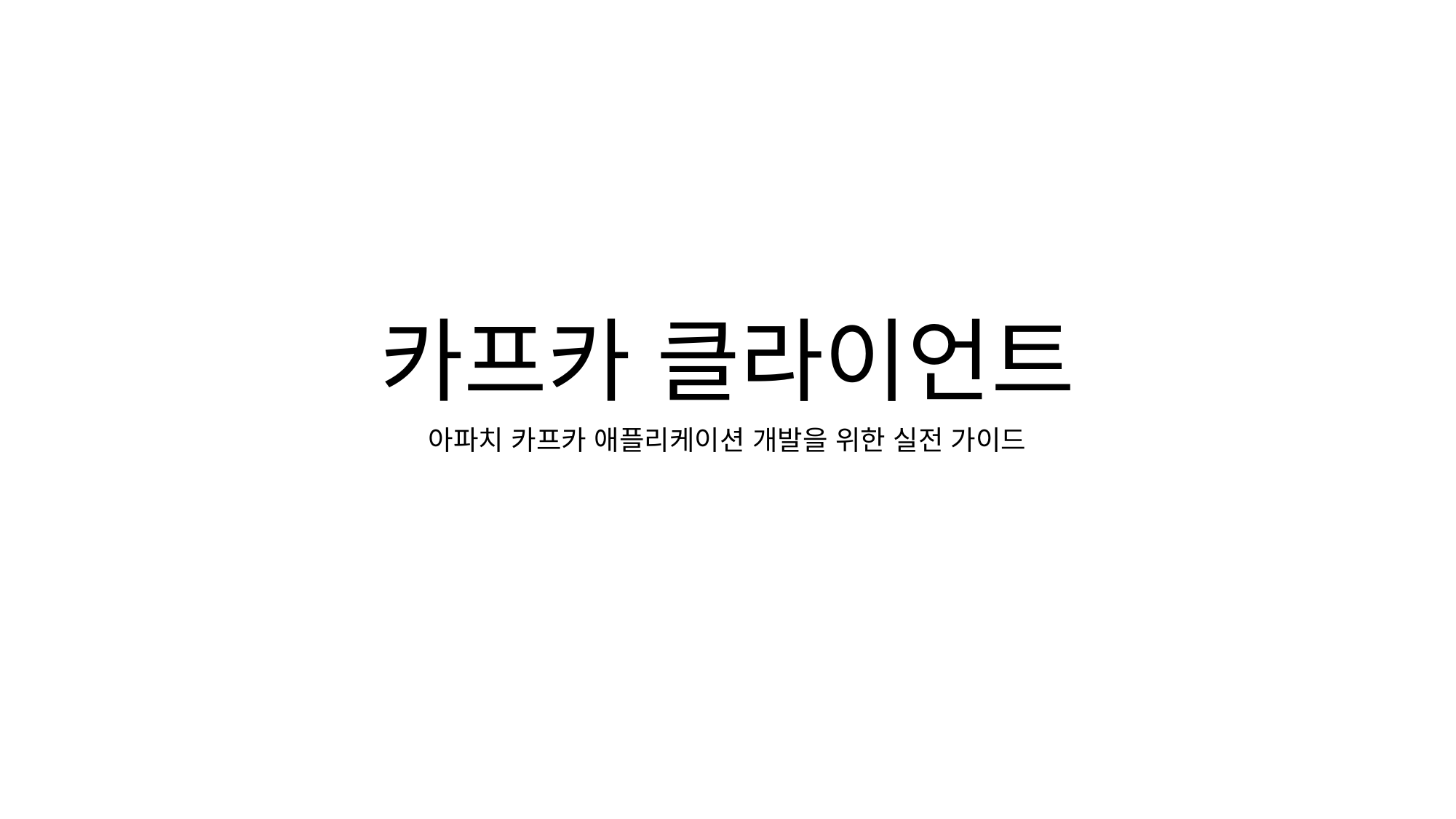

# 카프카 클라이언트
아파치 카프카 애플리케이션 개발을 위한 실전 가이드